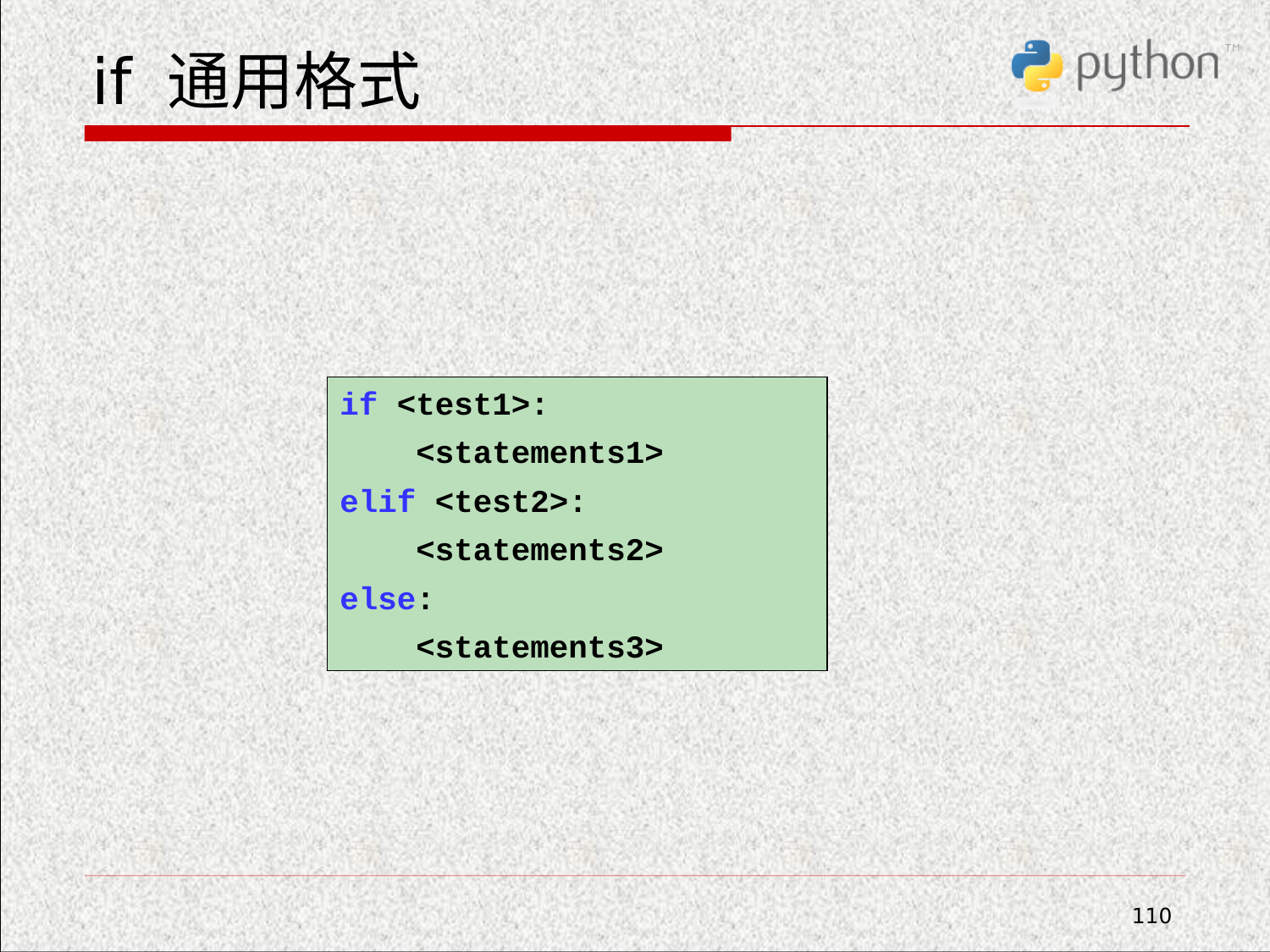

# if 通用格式

if <test1>:
    <statements1>
elif <test2>:
    <statements2>
else:
    <statements3>
110